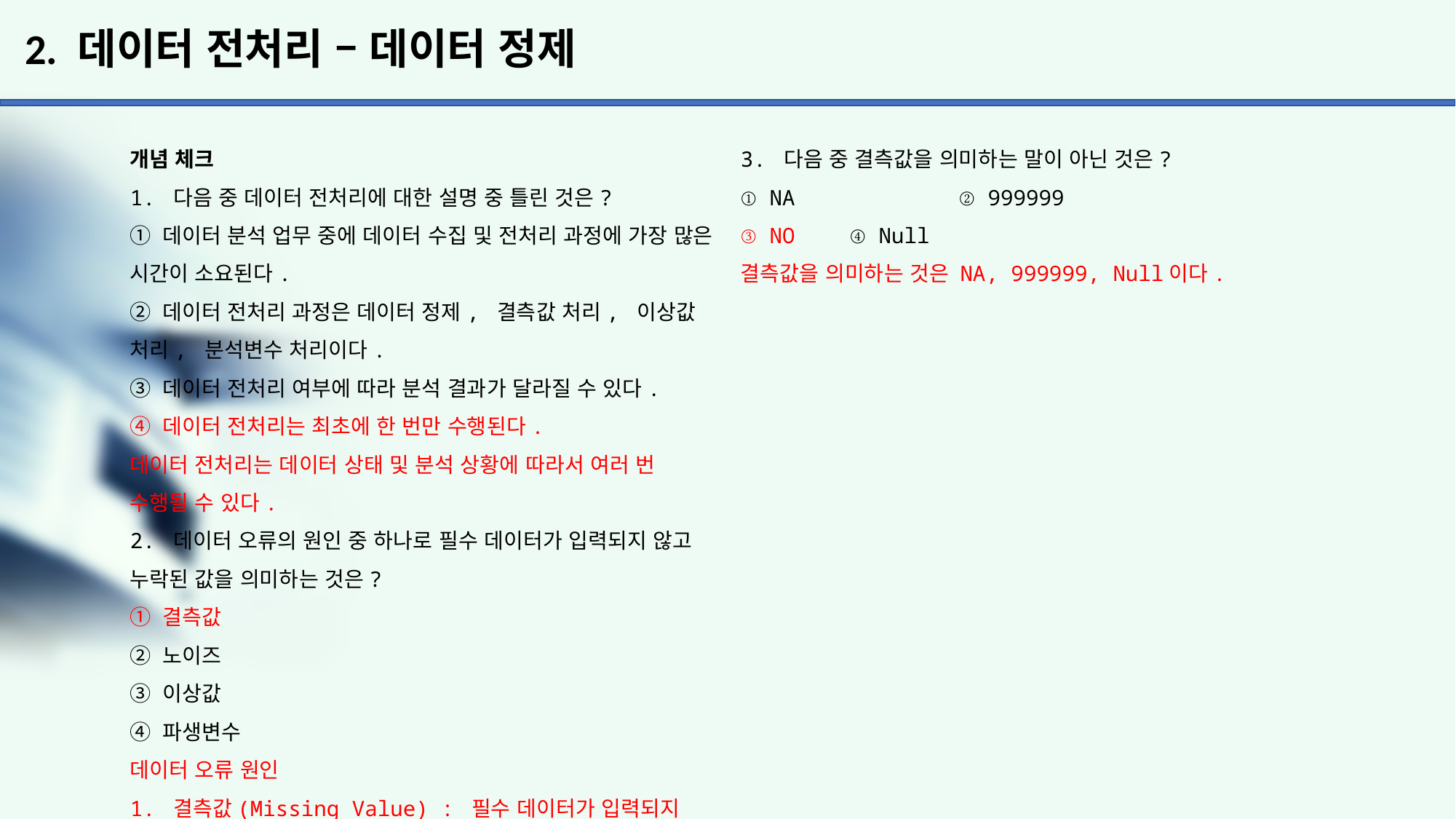

# 2. 데이터 전처리 – 데이터 정제
개념 체크
1. 다음 중 데이터 전처리에 대한 설명 중 틀린 것은?
① 데이터 분석 업무 중에 데이터 수집 및 전처리 과정에 가장 많은 시간이 소요된다.
② 데이터 전처리 과정은 데이터 정제, 결측값 처리, 이상값 처리, 분석변수 처리이다.
③ 데이터 전처리 여부에 따라 분석 결과가 달라질 수 있다.
④ 데이터 전처리는 최초에 한 번만 수행된다.
데이터 전처리는 데이터 상태 및 분석 상황에 따라서 여러 번 수행될 수 있다.
2. 데이터 오류의 원인 중 하나로 필수 데이터가 입력되지 않고 누락된 값을 의미하는 것은?
① 결측값
② 노이즈
③ 이상값
④ 파생변수
데이터 오류 원인
1. 결측값(Missing Value) : 필수 데이터가 입력되지 않고 누락된 값(NA, 999999, Null)
2. 노이즈(Noise) : 실제 입력되지 않았으나 입력되었다고 잘못 판단된 값
3. 이상값(Outlier) : 데이터 범위에서 많이 벗어난 매우 크거나 혹은 작은 값
3. 다음 중 결측값을 의미하는 말이 아닌 것은?
① NA		② 999999
③ NO 	④ Null
결측값을 의미하는 것은 NA, 999999, Null이다.